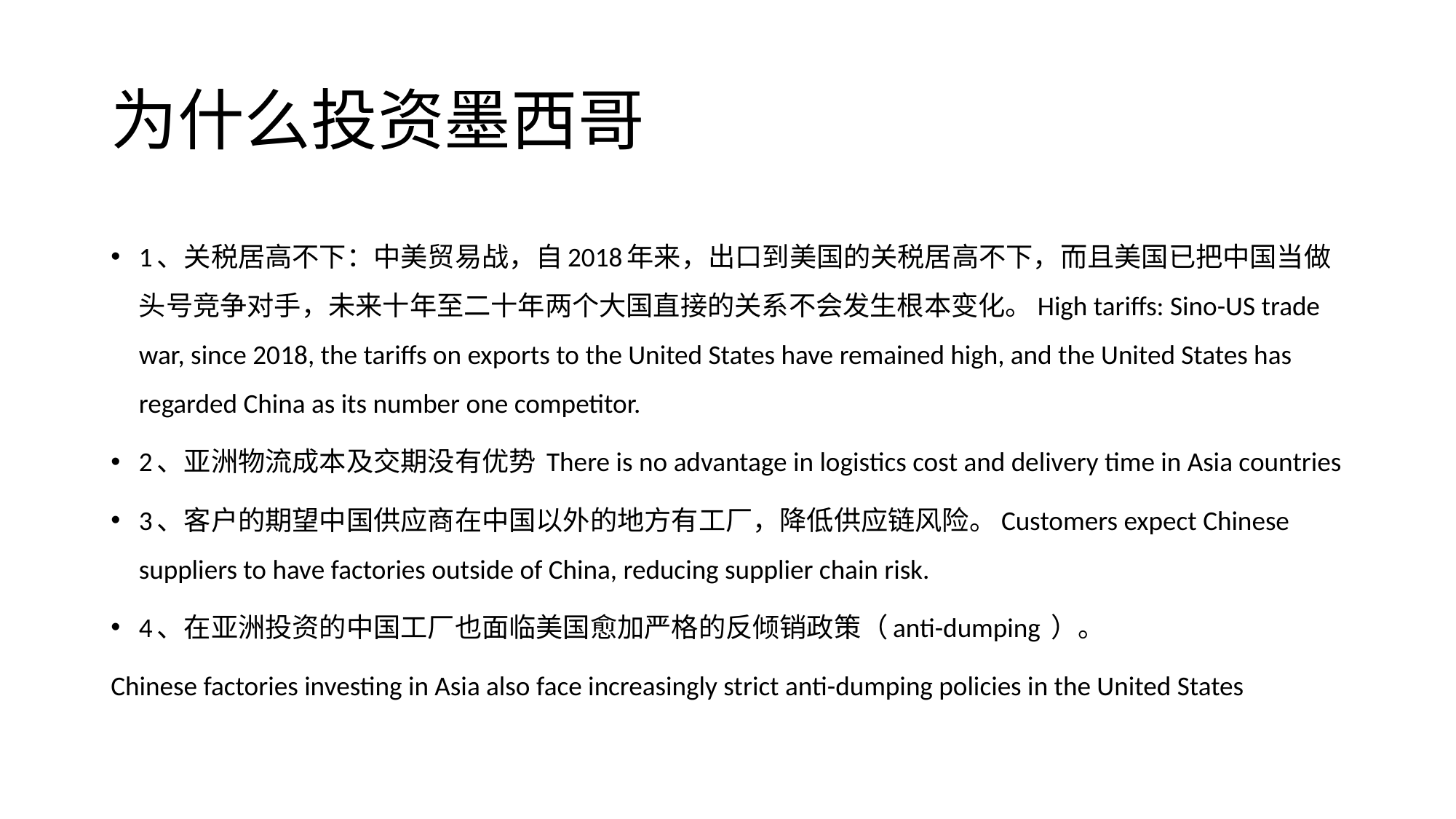

# 为什么投资墨西哥
1、关税居高不下：中美贸易战，自2018年来，出口到美国的关税居高不下，而且美国已把中国当做头号竞争对手，未来十年至二十年两个大国直接的关系不会发生根本变化。High tariffs: Sino-US trade war, since 2018, the tariffs on exports to the United States have remained high, and the United States has regarded China as its number one competitor.
2、亚洲物流成本及交期没有优势 There is no advantage in logistics cost and delivery time in Asia countries
3、客户的期望中国供应商在中国以外的地方有工厂，降低供应链风险。Customers expect Chinese suppliers to have factories outside of China, reducing supplier chain risk.
4、在亚洲投资的中国工厂也面临美国愈加严格的反倾销政策（anti-dumping ）。
Chinese factories investing in Asia also face increasingly strict anti-dumping policies in the United States